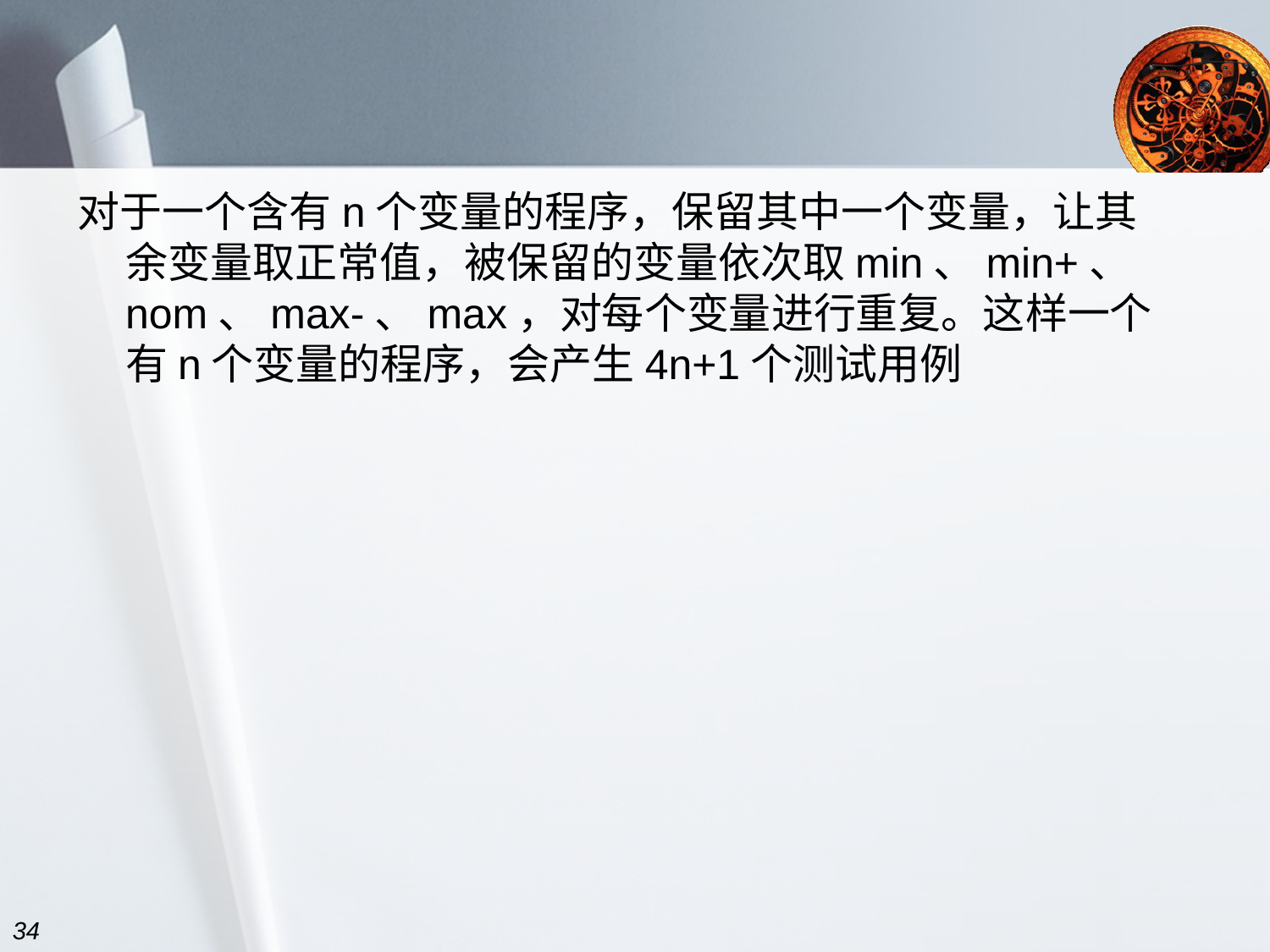

#
对于一个含有n个变量的程序，保留其中一个变量，让其余变量取正常值，被保留的变量依次取min、min+、nom、max-、max，对每个变量进行重复。这样一个有n个变量的程序，会产生4n+1个测试用例
34